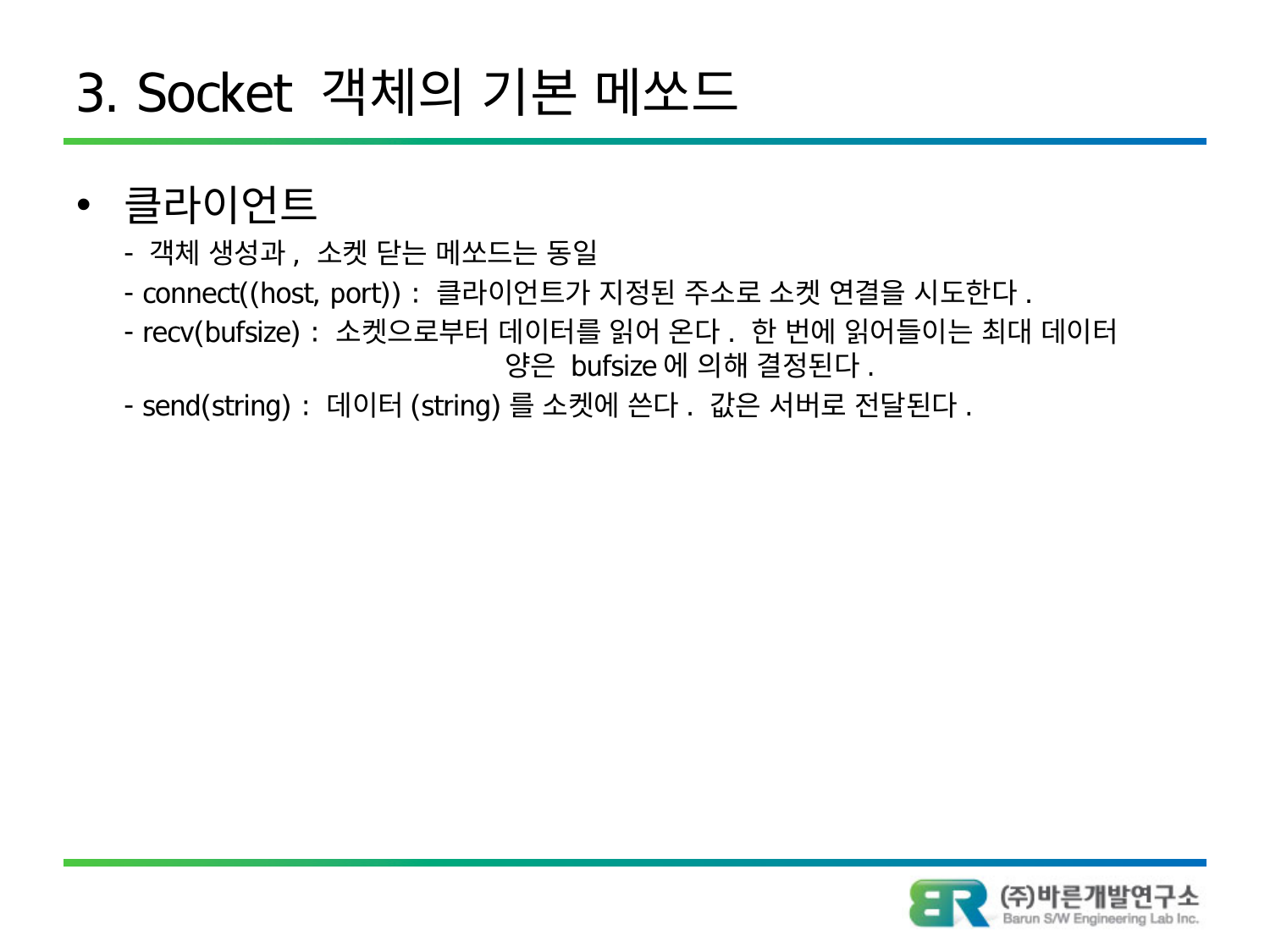

# 3. Socket 객체의 기본 메쏘드
클라이언트
	- 객체 생성과, 소켓 닫는 메쏘드는 동일
	- connect((host, port)) : 클라이언트가 지정된 주소로 소켓 연결을 시도한다.
	- recv(bufsize) : 소켓으로부터 데이터를 읽어 온다. 한 번에 읽어들이는 최대 데이터 				양은 bufsize에 의해 결정된다.
	- send(string) : 데이터(string)를 소켓에 쓴다. 값은 서버로 전달된다.